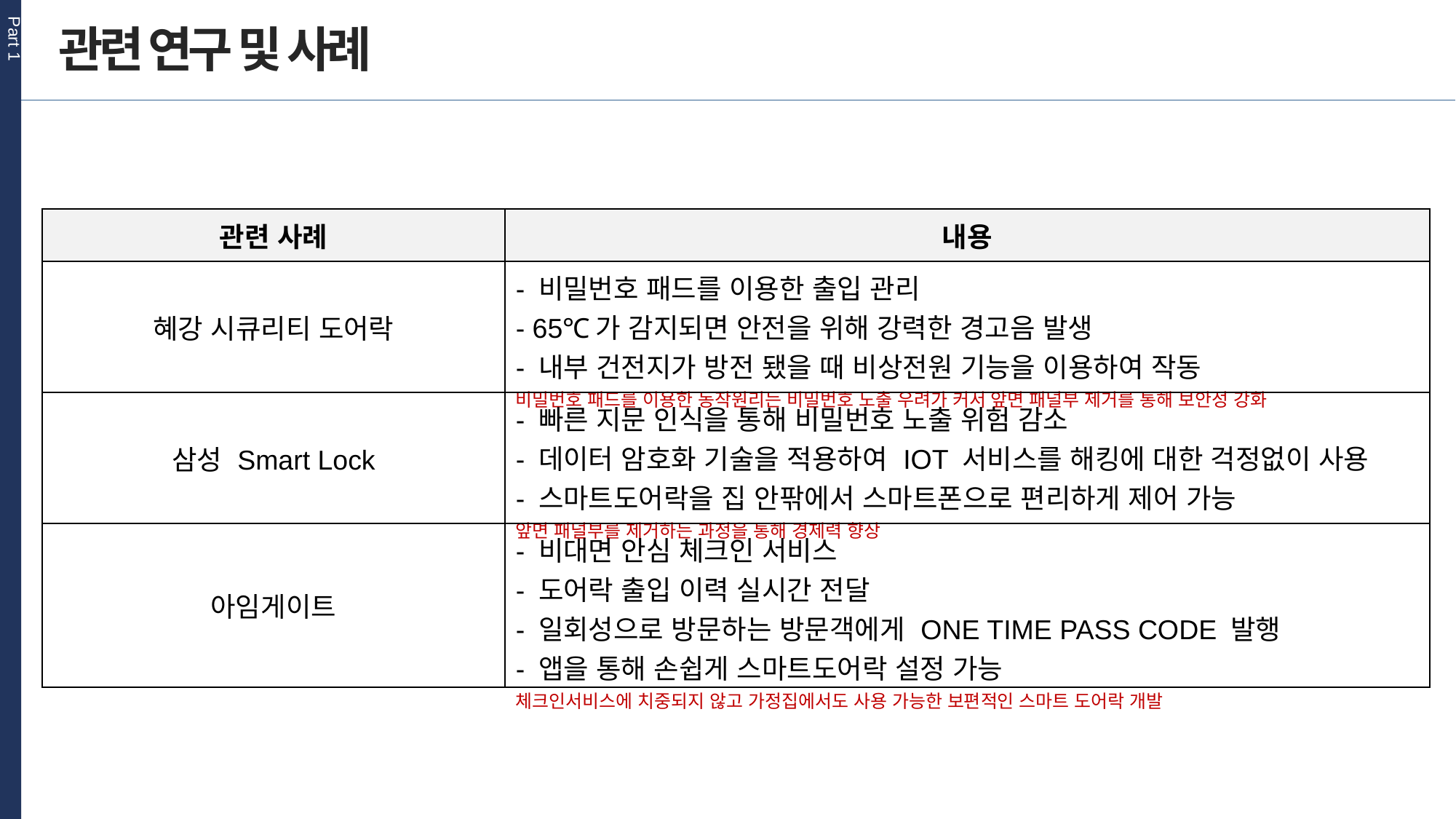

Part 1
관련 연구 및 사례
| 관련 사례 | 내용 |
| --- | --- |
| 혜강 시큐리티 도어락 | - 비밀번호 패드를 이용한 출입 관리 - 65℃가 감지되면 안전을 위해 강력한 경고음 발생 - 내부 건전지가 방전 됐을 때 비상전원 기능을 이용하여 작동 비밀번호 패드를 이용한 동작원리는 비밀번호 노출 우려가 커서 앞면 패널부 제거를 통해 보안성 강화 |
| 삼성 Smart Lock | - 빠른 지문 인식을 통해 비밀번호 노출 위험 감소 - 데이터 암호화 기술을 적용하여 IOT 서비스를 해킹에 대한 걱정없이 사용 - 스마트도어락을 집 안팎에서 스마트폰으로 편리하게 제어 가능 앞면 패널부를 제거하는 과정을 통해 경제력 향상 |
| 아임게이트 | - 비대면 안심 체크인 서비스 - 도어락 출입 이력 실시간 전달 - 일회성으로 방문하는 방문객에게 ONE TIME PASS CODE 발행 - 앱을 통해 손쉽게 스마트도어락 설정 가능 체크인서비스에 치중되지 않고 가정집에서도 사용 가능한 보편적인 스마트 도어락 개발 |